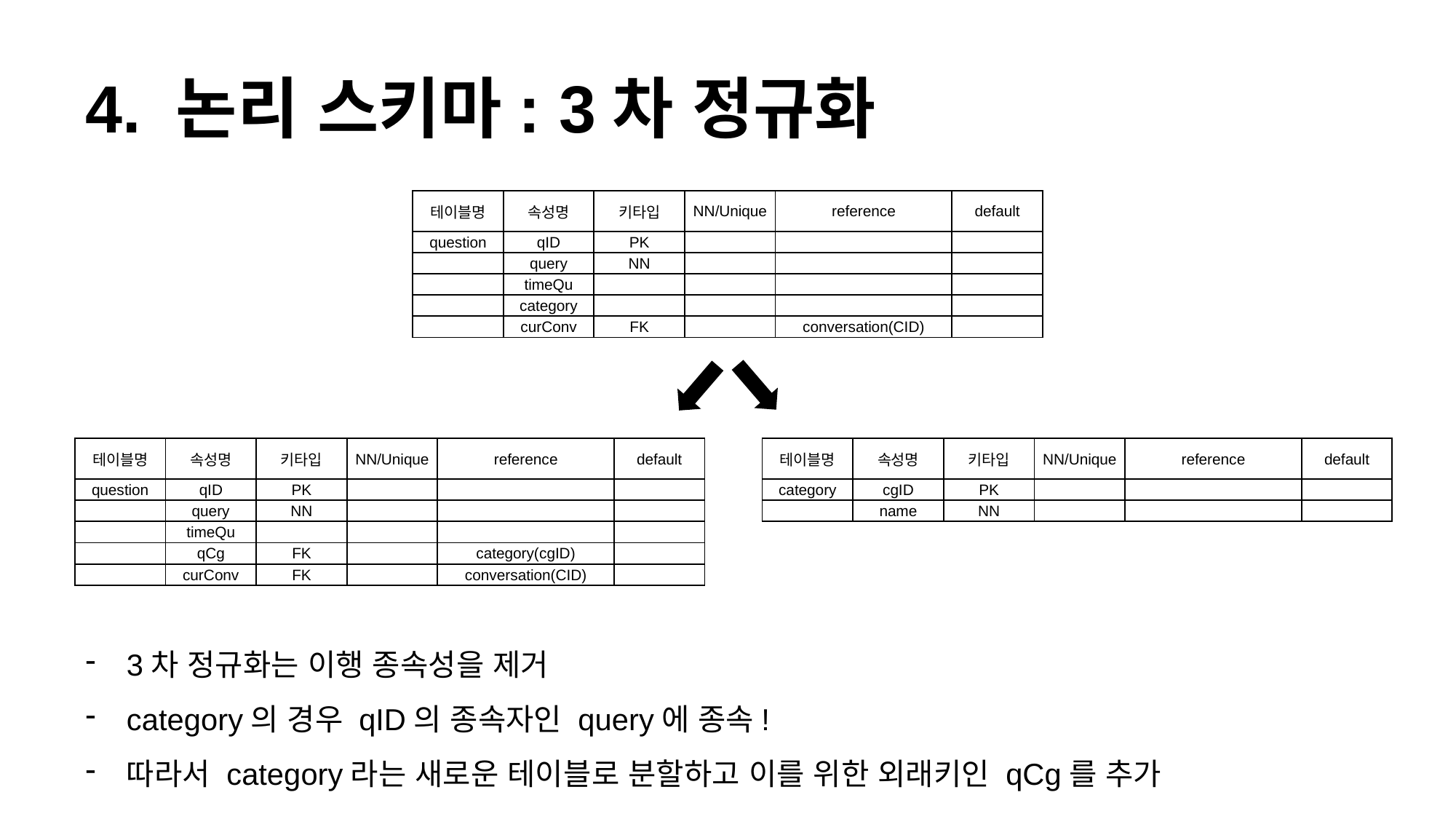

# 4. 논리 스키마: 3차 정규화
| 테이블명 | 속성명 | 키타입 | NN/Unique | reference | default |
| --- | --- | --- | --- | --- | --- |
| question | qID | PK |  |  |  |
|  | query | NN |  |  |  |
|  | timeQu |  |  |  |  |
|  | category |  |  |  |  |
|  | curConv | FK |  | conversation(CID) |  |

| 테이블명 | 속성명 | 키타입 | NN/Unique | reference | default |
| --- | --- | --- | --- | --- | --- |
| category | cgID | PK |  |  |  |
|  | name | NN |  |  |  |
| 테이블명 | 속성명 | 키타입 | NN/Unique | reference | default |
| --- | --- | --- | --- | --- | --- |
| question | qID | PK |  |  |  |
|  | query | NN |  |  |  |
|  | timeQu |  |  |  |  |
|  | qCg | FK |  | category(cgID) |  |
|  | curConv | FK |  | conversation(CID) |  |
3차 정규화는 이행 종속성을 제거
category의 경우 qID의 종속자인 query에 종속!
따라서 category라는 새로운 테이블로 분할하고 이를 위한 외래키인 qCg를 추가